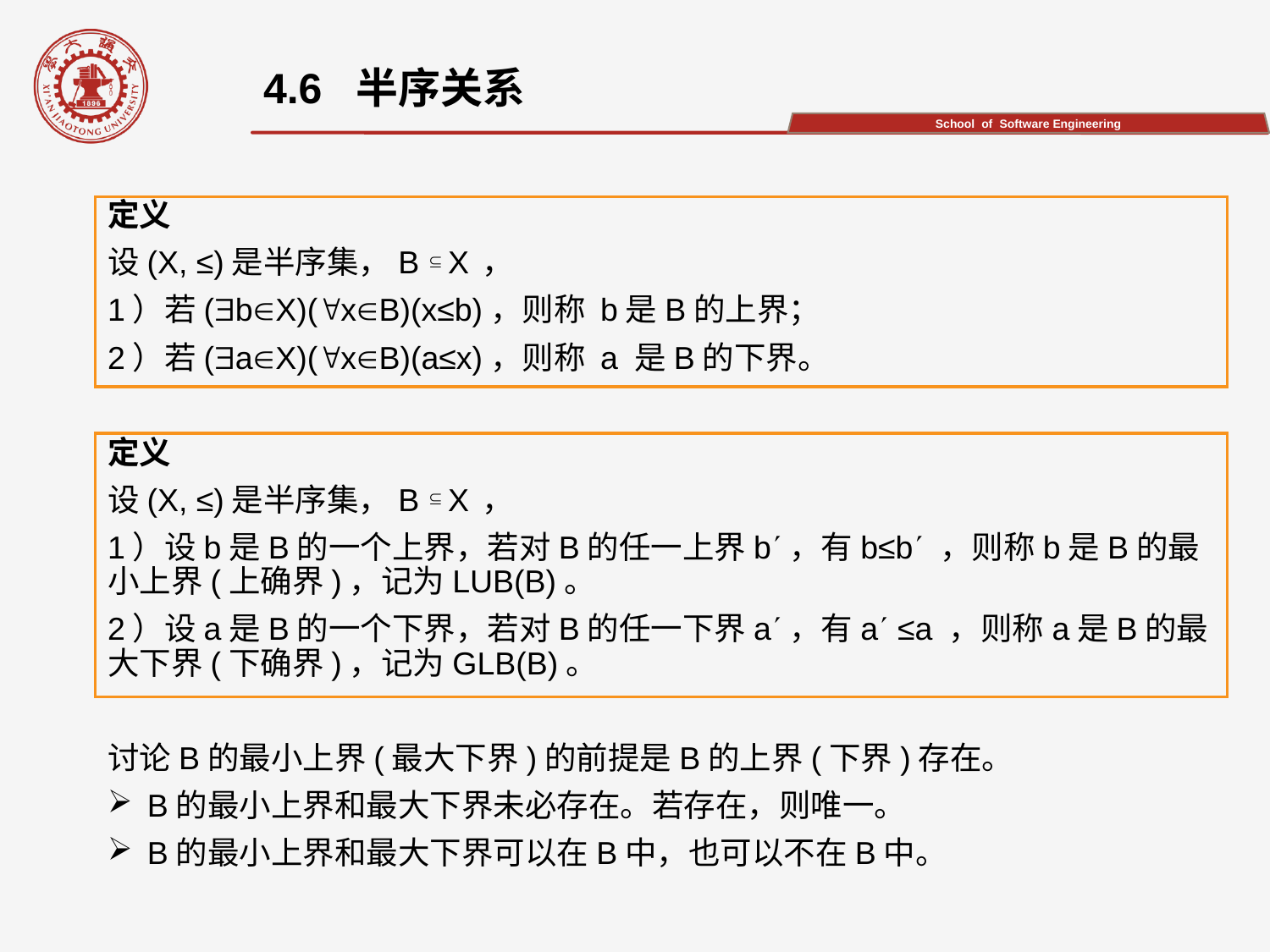

4.6  半序关系
定义
设(X, ≤)是半序集，B ⊆ X ，
1）若(∃b∈X)(∀x∈B)(x≤b)，则称 b是B的上界；
2）若(∃a∈X)(∀x∈B)(a≤x)，则称 a 是B的下界。

定义
设(X, ≤)是半序集，B ⊆ X ，
1）设b是B的一个上界，若对B的任一上界b′，有b≤b′ ，则称b是B的最小上界(上确界)，记为LUB(B)。
2）设a是B的一个下界，若对B的任一下界a′，有a′ ≤a ，则称a是B的最大下界(下确界)，记为GLB(B)。

讨论B的最小上界(最大下界)的前提是B的上界(下界)存在。
B的最小上界和最大下界未必存在。若存在，则唯一。
B的最小上界和最大下界可以在B中，也可以不在B中。